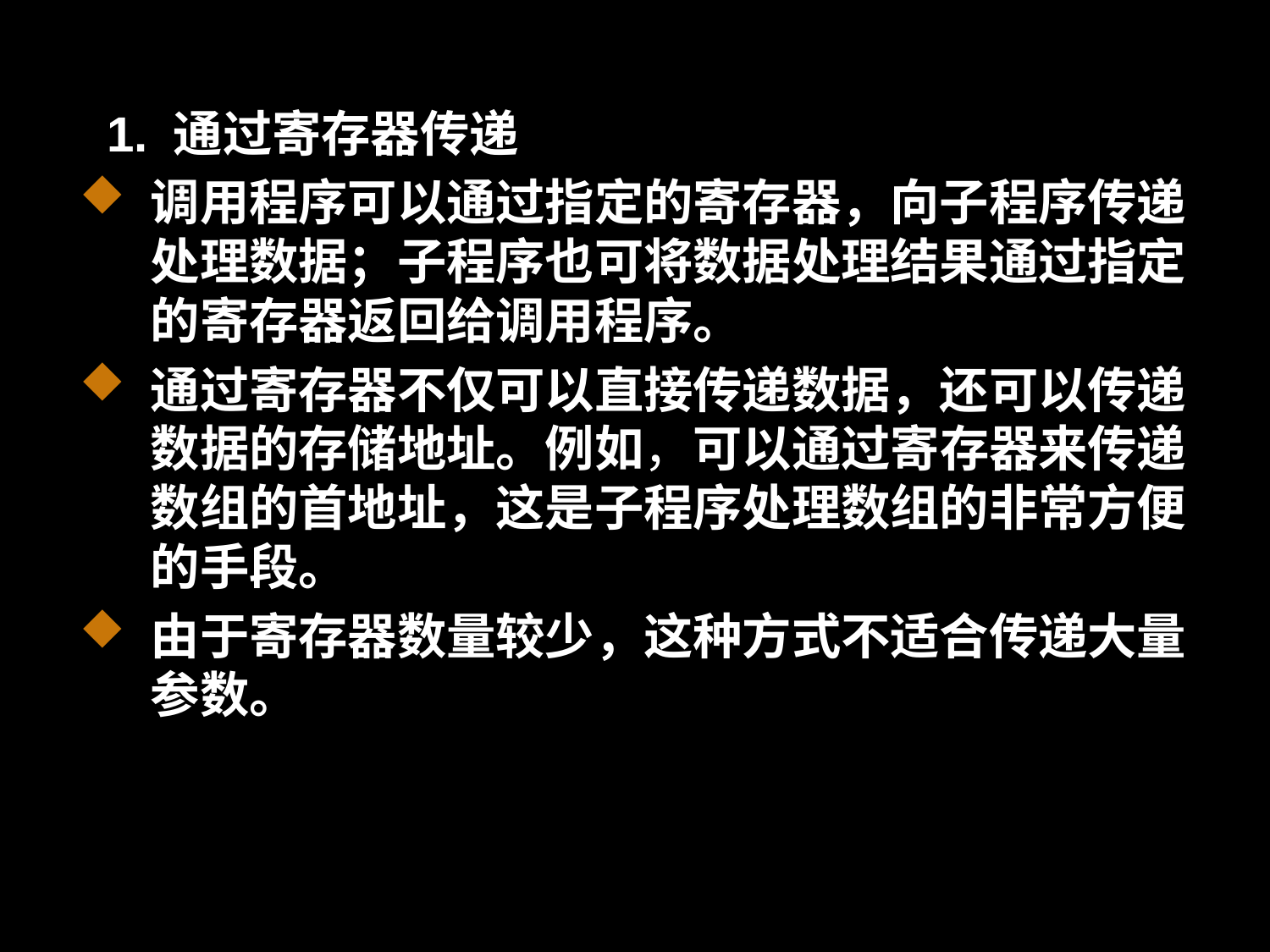

1. 通过寄存器传递
调用程序可以通过指定的寄存器，向子程序传递处理数据；子程序也可将数据处理结果通过指定的寄存器返回给调用程序。
通过寄存器不仅可以直接传递数据，还可以传递数据的存储地址。例如，可以通过寄存器来传递数组的首地址，这是子程序处理数组的非常方便的手段。
由于寄存器数量较少，这种方式不适合传递大量参数。